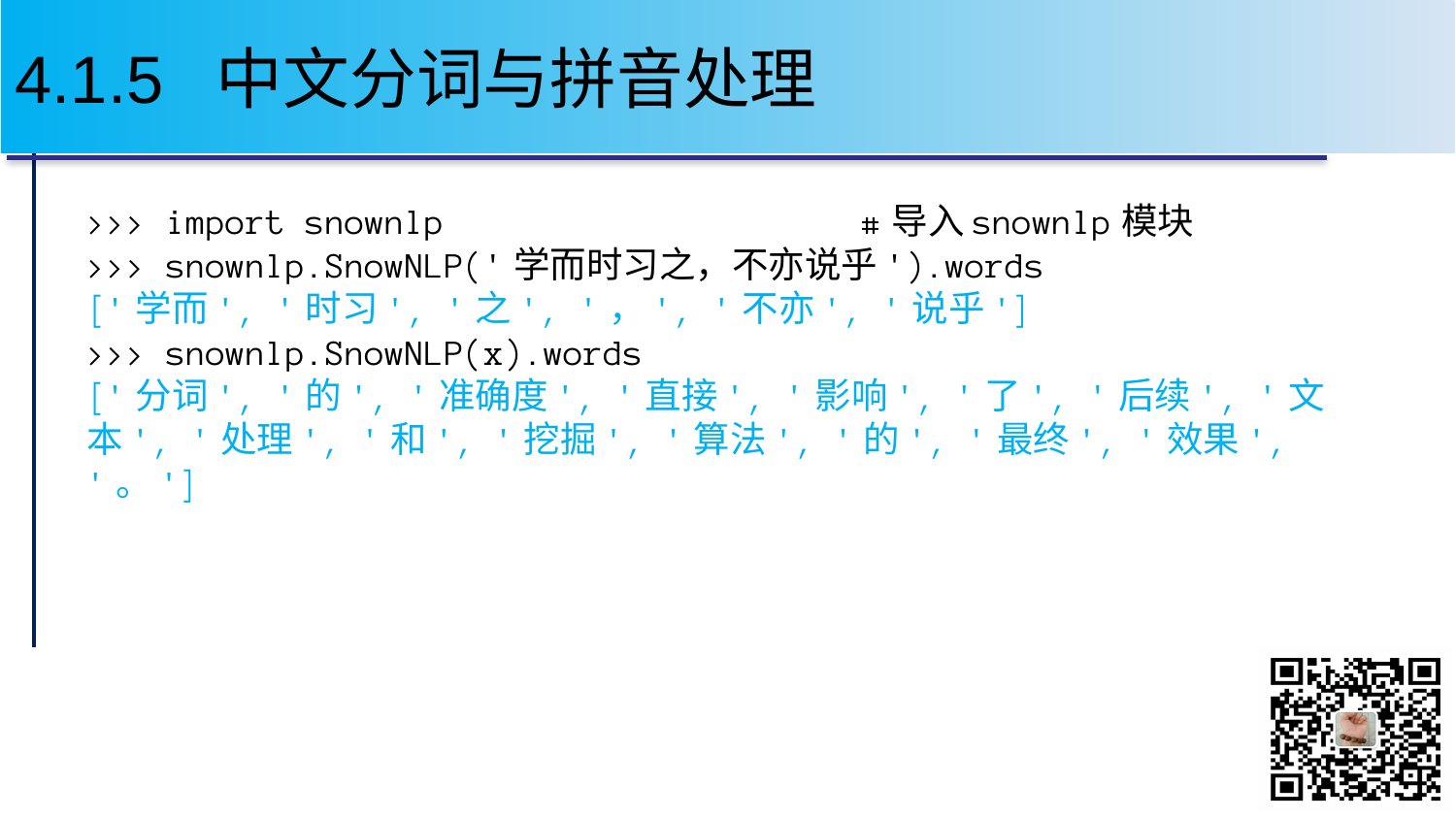

# 4.1.5  中文分词与拼音处理
>>> import snownlp                     #导入snownlp模块
>>> snownlp.SnowNLP('学而时习之，不亦说乎').words
['学而', '时习', '之', '，', '不亦', '说乎']
>>> snownlp.SnowNLP(x).words
['分词', '的', '准确度', '直接', '影响', '了', '后续', '文本', '处理', '和', '挖掘', '算法', '的', '最终', '效果', '。']

55